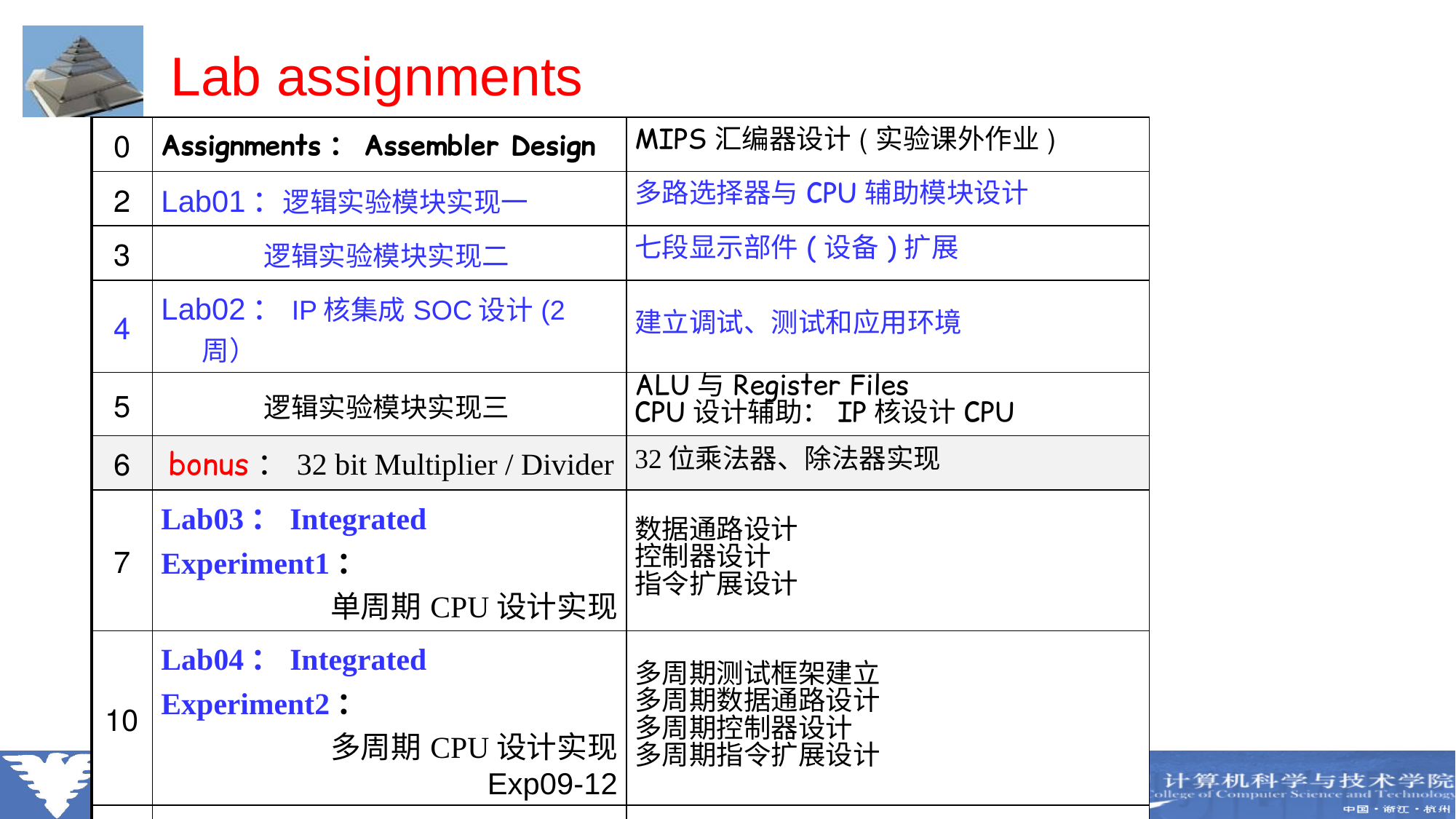

# Lab assignments
| 0 | Assignments：Assembler Design | MIPS汇编器设计(实验课外作业) |
| --- | --- | --- |
| 2 | Lab01：逻辑实验模块实现一 | 多路选择器与CPU辅助模块设计 |
| 3 | 逻辑实验模块实现二 | 七段显示部件(设备)扩展 |
| 4 | Lab02：IP核集成SOC设计(2周） | 建立调试、测试和应用环境 |
| 5 | 逻辑实验模块实现三 | ALU与Register Files CPU设计辅助：IP核设计CPU |
| 6 | bonus：32 bit Multiplier / Divider | 32位乘法器、除法器实现 |
| 7 | Lab03：Integrated Experiment1： 单周期CPU设计实现 | 数据通路设计 控制器设计 指令扩展设计 |
| 10 | Lab04：Integrated Experiment2： 多周期CPU设计实现 Exp09-12 | 多周期测试框架建立 多周期数据通路设计 多周期控制器设计 多周期指令扩展设计 |
| 13 | Lab05：Final Projec： CPU simple application 微控制器或简单SOC应用设计 | 基本I/O设备扩展设计与实现(简单IO接口) 含完整的应用程序 |
| 15 | bonus：MIPS中断扩展\* | MIPS中断功能及应用实现 |